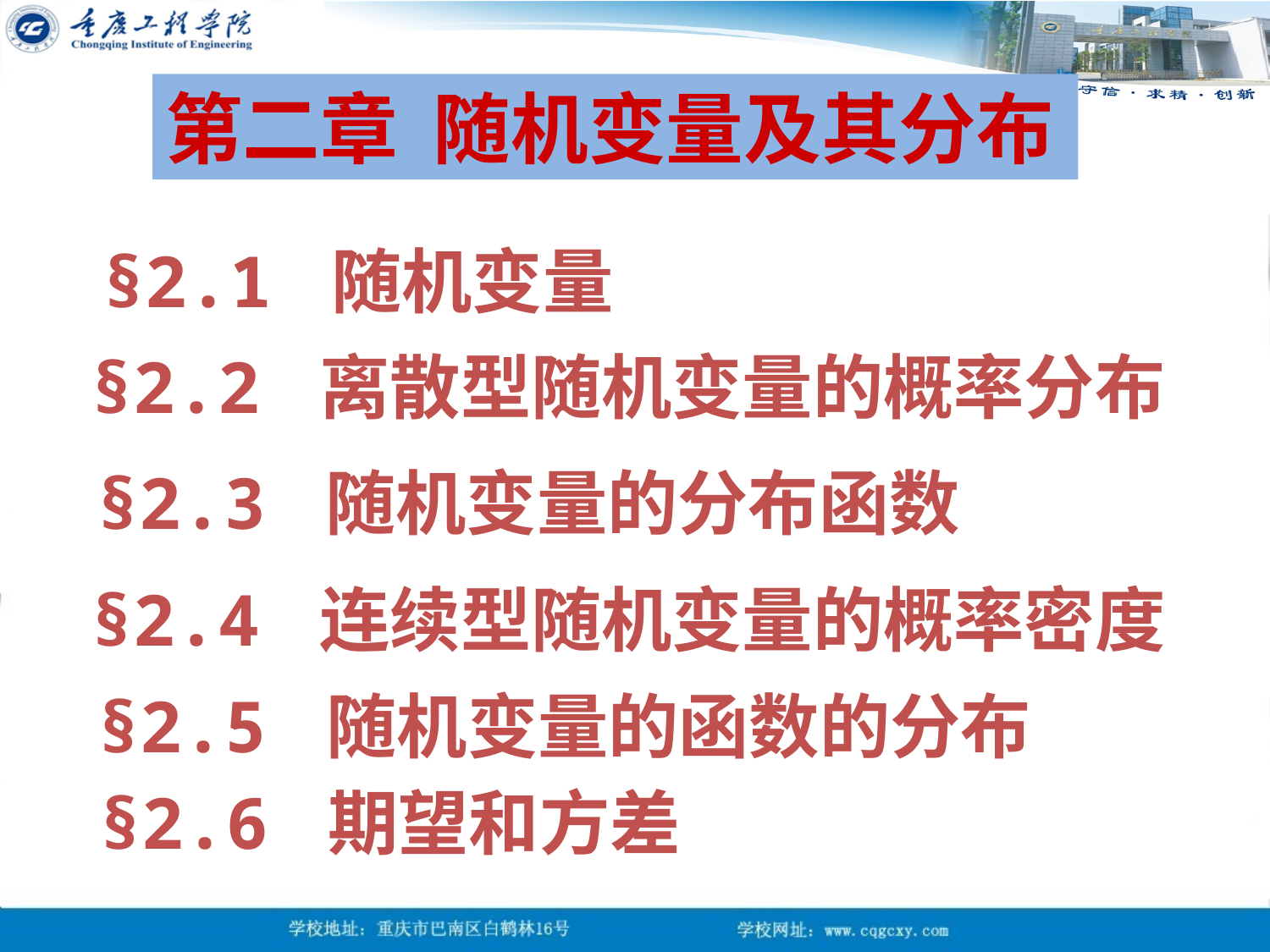

第二章  随机变量及其分布
§2.1 随机变量
§2.2 离散型随机变量的概率分布
§2.3 随机变量的分布函数
§2.4 连续型随机变量的概率密度
§2.5 随机变量的函数的分布
§2.6 期望和方差